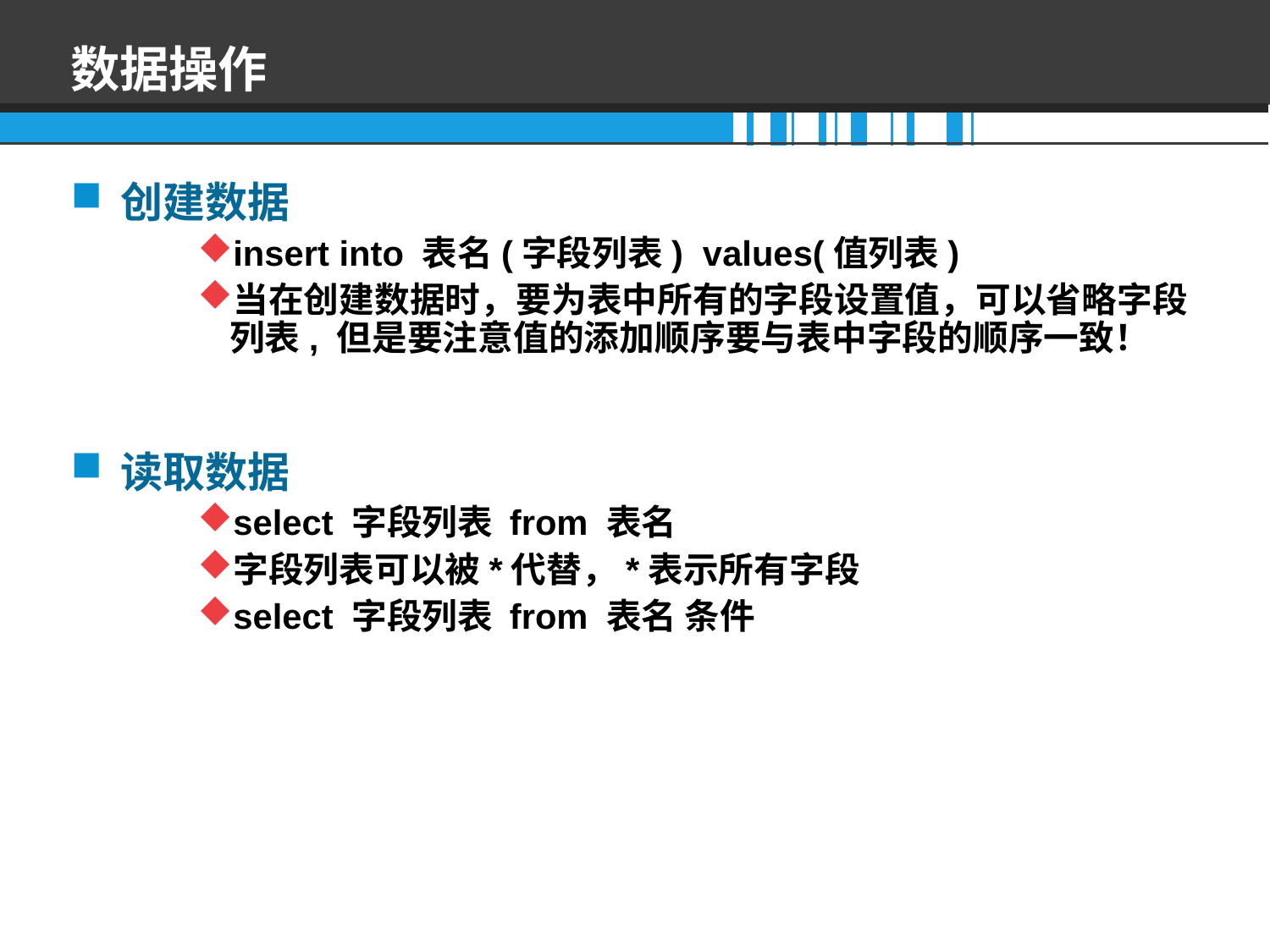

# 数据操作
创建数据
insert into 表名(字段列表)  values(值列表)
当在创建数据时，要为表中所有的字段设置值，可以省略字段列表, 但是要注意值的添加顺序要与表中字段的顺序一致！

读取数据
select 字段列表 from 表名
字段列表可以被*代替，*表示所有字段
select 字段列表 from 表名 条件